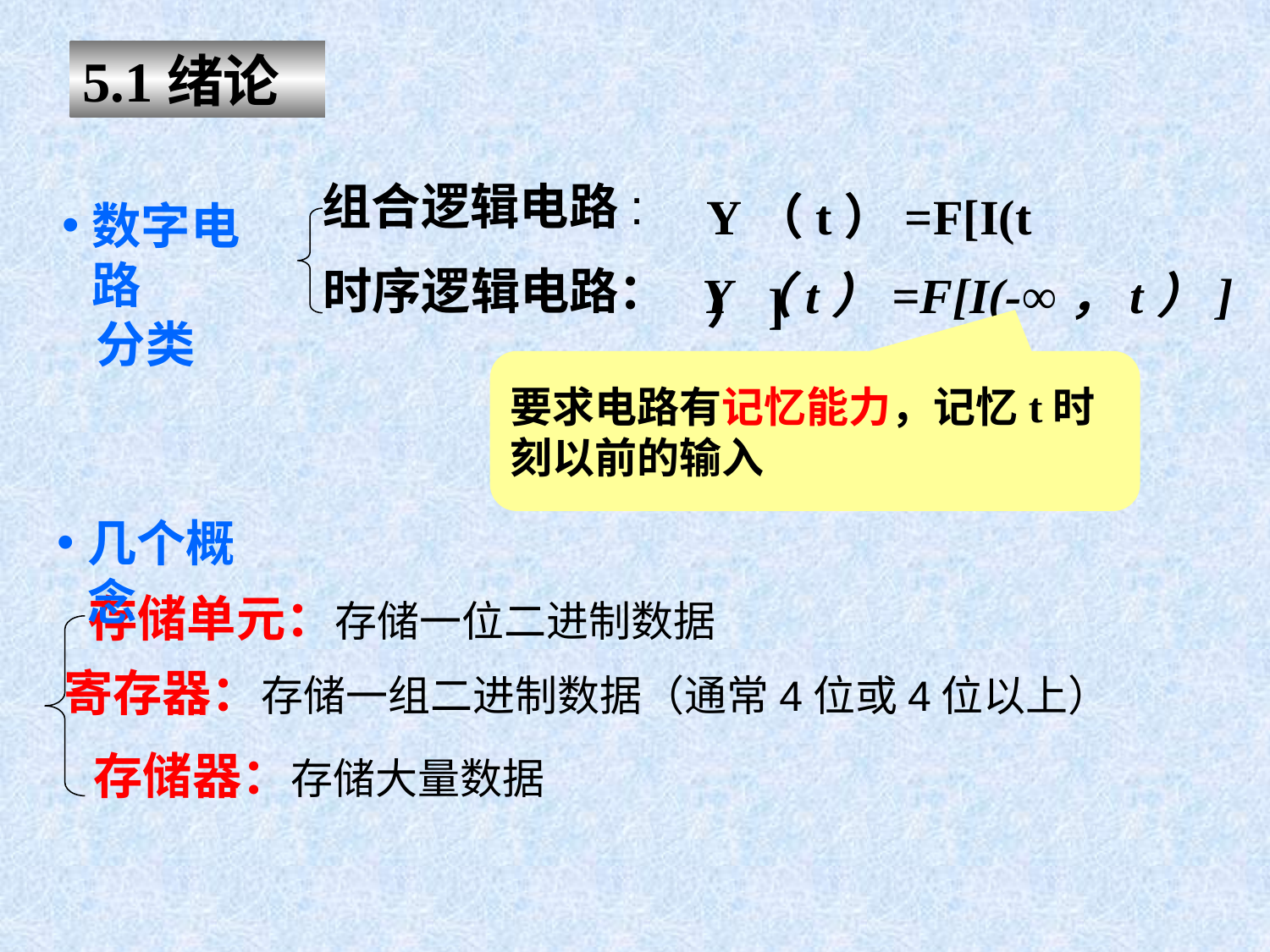

5.1绪论
Y（t）=F[I(t）]
组合逻辑电路:

时序逻辑电路：
数字电路
  分类
Y（t）=F[I(-∞，t）]
要求电路有记忆能力，记忆t时刻以前的输入
几个概念
存储单元：存储一位二进制数据

寄存器：存储一组二进制数据（通常4位或4位以上）
存储器：存储大量数据